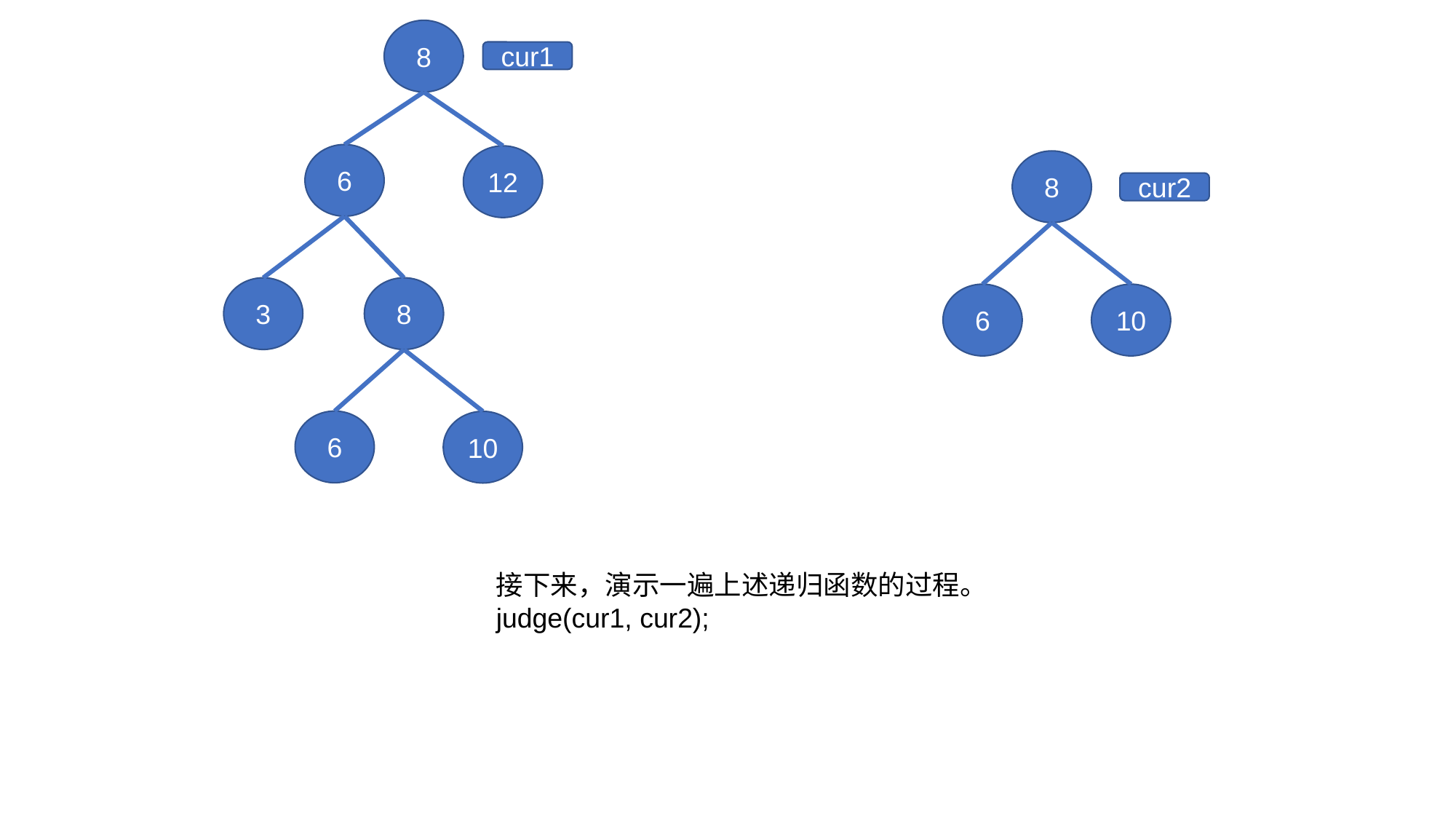

8
cur1
6
12
8
cur2
8
3
6
10
6
10
接下来，演示一遍上述递归函数的过程。
judge(cur1, cur2);